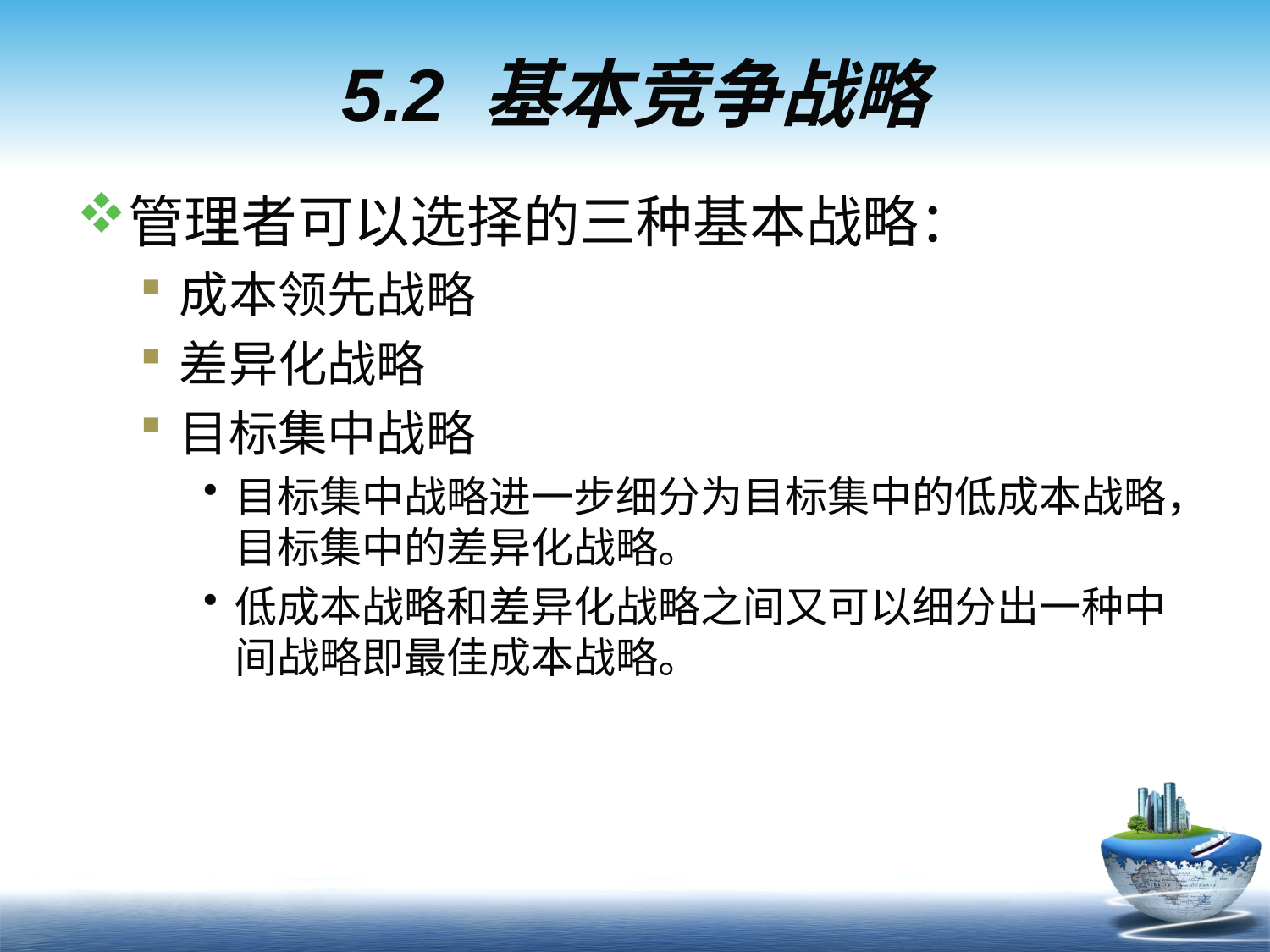

# 5.2 基本竞争战略
管理者可以选择的三种基本战略：
成本领先战略
差异化战略
目标集中战略
目标集中战略进一步细分为目标集中的低成本战略，目标集中的差异化战略。
低成本战略和差异化战略之间又可以细分出一种中间战略即最佳成本战略。